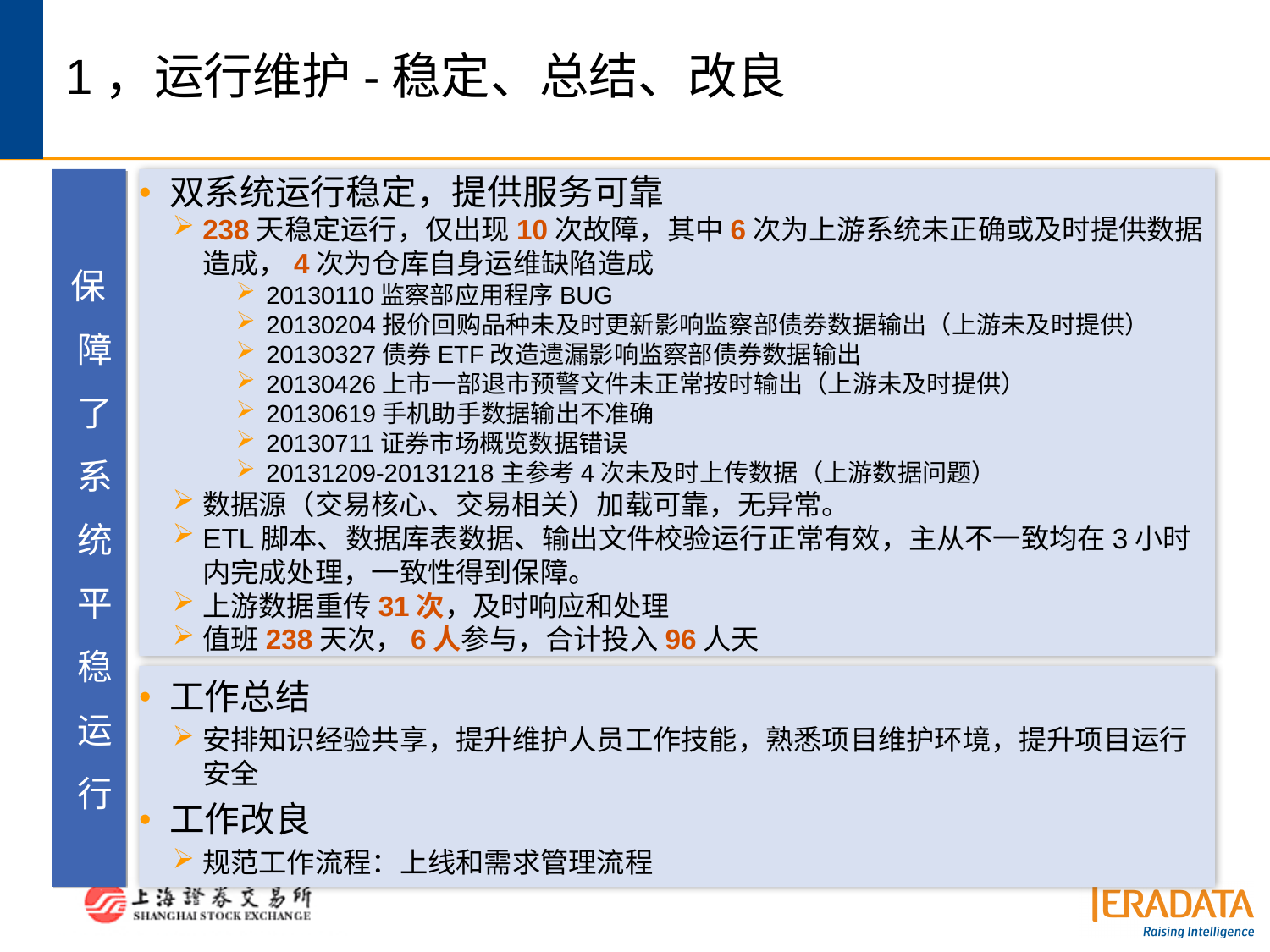

# 1，运行维护-稳定、总结、改良
保障了系统平稳运行
双系统运行稳定，提供服务可靠
238天稳定运行，仅出现10次故障，其中6次为上游系统未正确或及时提供数据造成，4次为仓库自身运维缺陷造成
20130110监察部应用程序BUG
20130204报价回购品种未及时更新影响监察部债券数据输出（上游未及时提供）
20130327债券ETF改造遗漏影响监察部债券数据输出
20130426上市一部退市预警文件未正常按时输出（上游未及时提供）
20130619手机助手数据输出不准确
20130711证券市场概览数据错误
20131209-20131218主参考4次未及时上传数据（上游数据问题）
数据源（交易核心、交易相关）加载可靠，无异常。
ETL脚本、数据库表数据、输出文件校验运行正常有效，主从不一致均在3小时内完成处理，一致性得到保障。
上游数据重传31次，及时响应和处理
值班238天次，6人参与，合计投入96人天

工作总结
安排知识经验共享，提升维护人员工作技能，熟悉项目维护环境，提升项目运行安全
工作改良
规范工作流程：上线和需求管理流程